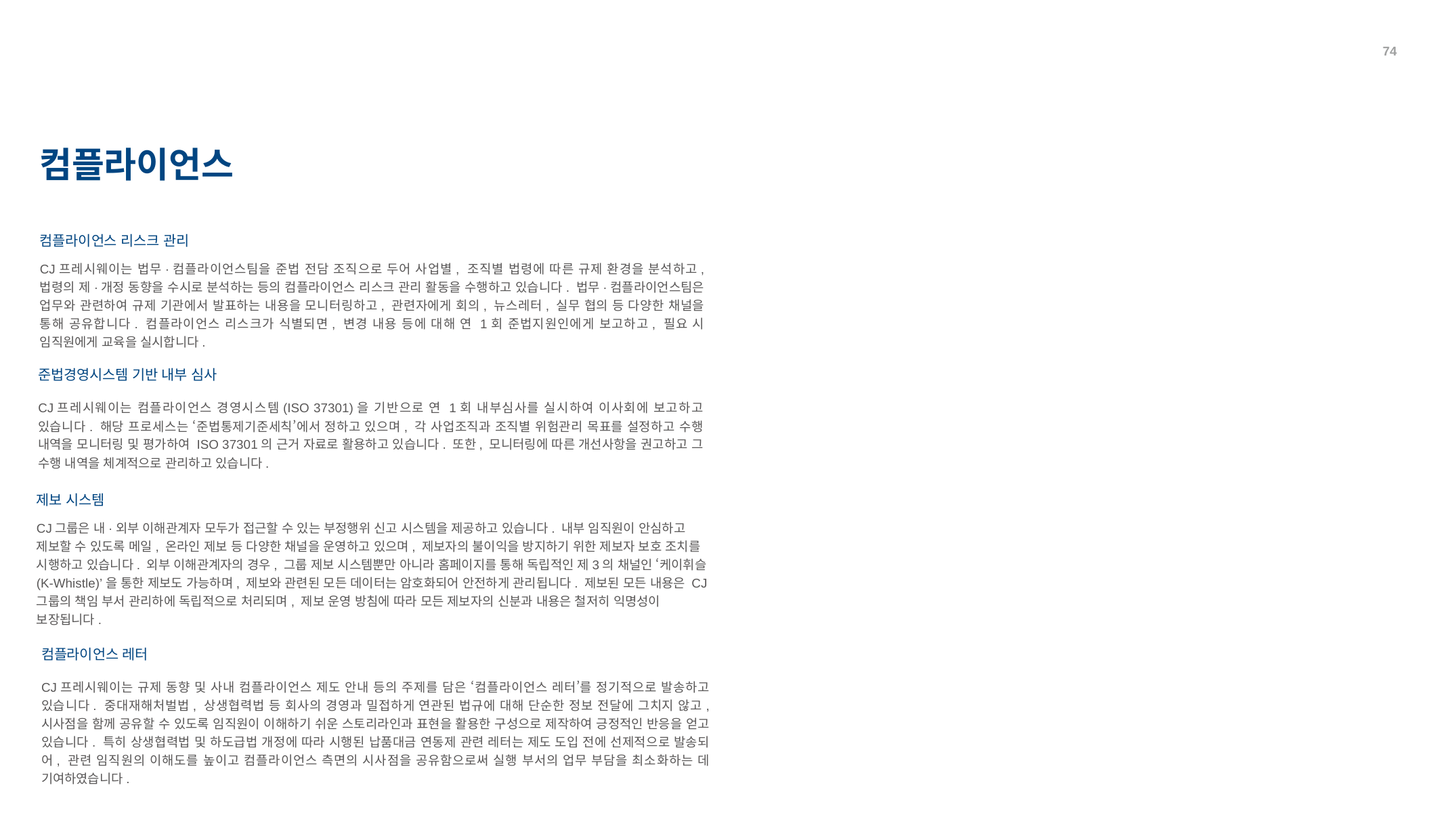

74
컴플라이언스
컴플라이언스 리스크 관리
CJ프레시웨이는 법무·컴플라이언스팀을 준법 전담 조직으로 두어 사업별, 조직별 법령에 따른 규제 환경을 분석하고, 법령의 제·개정 동향을 수시로 분석하는 등의 컴플라이언스 리스크 관리 활동을 수행하고 있습니다. 법무·컴플라이언스팀은 업무와 관련하여 규제 기관에서 발표하는 내용을 모니터링하고, 관련자에게 회의, 뉴스레터, 실무 협의 등 다양한 채널을 통해 공유합니다. 컴플라이언스 리스크가 식별되면, 변경 내용 등에 대해 연 1회 준법지원인에게 보고하고, 필요 시 임직원에게 교육을 실시합니다.
준법경영시스템 기반 내부 심사
CJ프레시웨이는 컴플라이언스 경영시스템(ISO 37301)을 기반으로 연 1회 내부심사를 실시하여 이사회에 보고하고 있습니다. 해당 프로세스는 ‘준법통제기준세칙’에서 정하고 있으며, 각 사업조직과 조직별 위험관리 목표를 설정하고 수행 내역을 모니터링 및 평가하여 ISO 37301의 근거 자료로 활용하고 있습니다. 또한, 모니터링에 따른 개선사항을 권고하고 그 수행 내역을 체계적으로 관리하고 있습니다.
제보 시스템
CJ그룹은 내·외부 이해관계자 모두가 접근할 수 있는 부정행위 신고 시스템을 제공하고 있습니다. 내부 임직원이 안심하고 제보할 수 있도록 메일, 온라인 제보 등 다양한 채널을 운영하고 있으며, 제보자의 불이익을 방지하기 위한 제보자 보호 조치를 시행하고 있습니다. 외부 이해관계자의 경우, 그룹 제보 시스템뿐만 아니라 홈페이지를 통해 독립적인 제3의 채널인 ‘케이휘슬(K-Whistle)’을 통한 제보도 가능하며, 제보와 관련된 모든 데이터는 암호화되어 안전하게 관리됩니다. 제보된 모든 내용은 CJ그룹의 책임 부서 관리하에 독립적으로 처리되며, 제보 운영 방침에 따라 모든 제보자의 신분과 내용은 철저히 익명성이 보장됩니다.
컴플라이언스 레터
CJ프레시웨이는 규제 동향 및 사내 컴플라이언스 제도 안내 등의 주제를 담은 ‘컴플라이언스 레터’를 정기적으로 발송하고 있습니다. 중대재해처벌법, 상생협력법 등 회사의 경영과 밀접하게 연관된 법규에 대해 단순한 정보 전달에 그치지 않고, 시사점을 함께 공유할 수 있도록 임직원이 이해하기 쉬운 스토리라인과 표현을 활용한 구성으로 제작하여 긍정적인 반응을 얻고 있습니다. 특히 상생협력법 및 하도급법 개정에 따라 시행된 납품대금 연동제 관련 레터는 제도 도입 전에 선제적으로 발송되어, 관련 임직원의 이해도를 높이고 컴플라이언스 측면의 시사점을 공유함으로써 실행 부서의 업무 부담을 최소화하는 데 기여하였습니다.